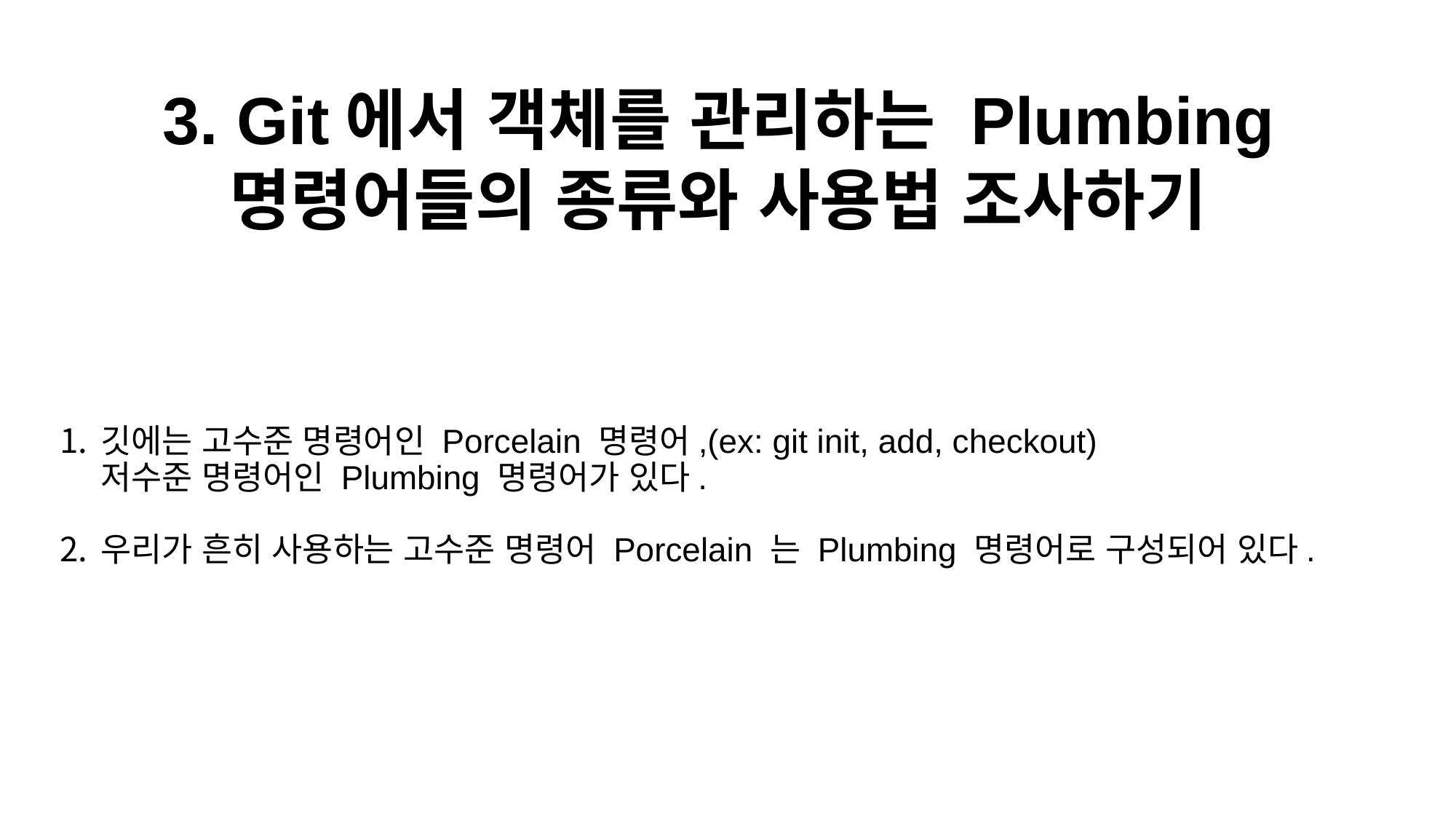

# 3. Git에서 객체를 관리하는 Plumbing 명령어들의 종류와 사용법 조사하기
깃에는 고수준 명령어인 Porcelain 명령어,(ex: git init, add, checkout)
저수준 명령어인 Plumbing 명령어가 있다.

우리가 흔히 사용하는 고수준 명령어 Porcelain 는 Plumbing 명령어로 구성되어 있다.